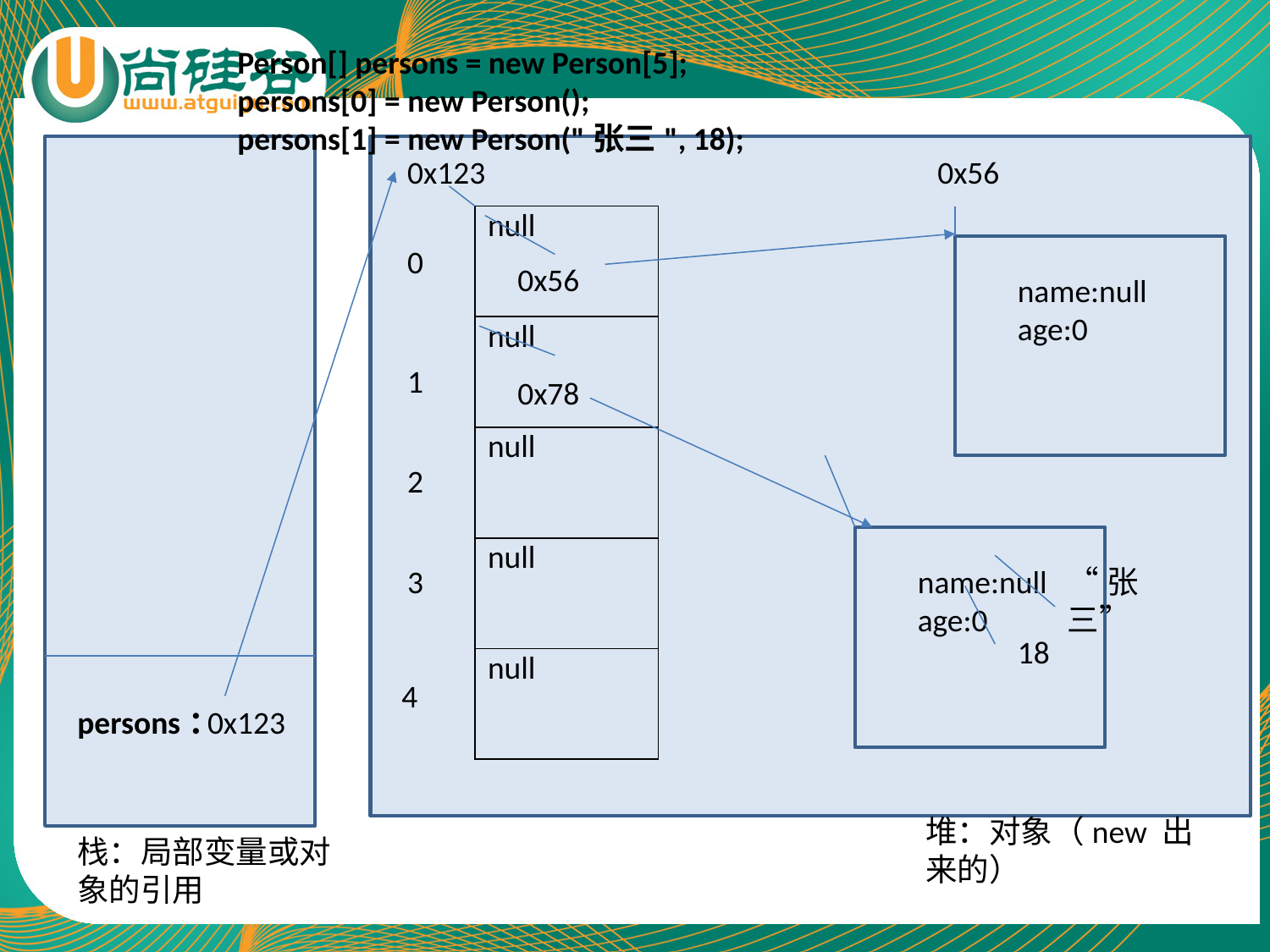

Person[] persons = new Person[5];
persons[0] = new Person();
persons[1] = new Person("张三", 18);

0x123
0x56
| null |
| --- |
| null |
| null |
| null |
| null |
0

0x56
name:null
age:0
1
0x78
2

name:null
age:0
“张三”
3
18
4
persons：
0x123
堆：对象（new 出来的）
栈：局部变量或对象的引用